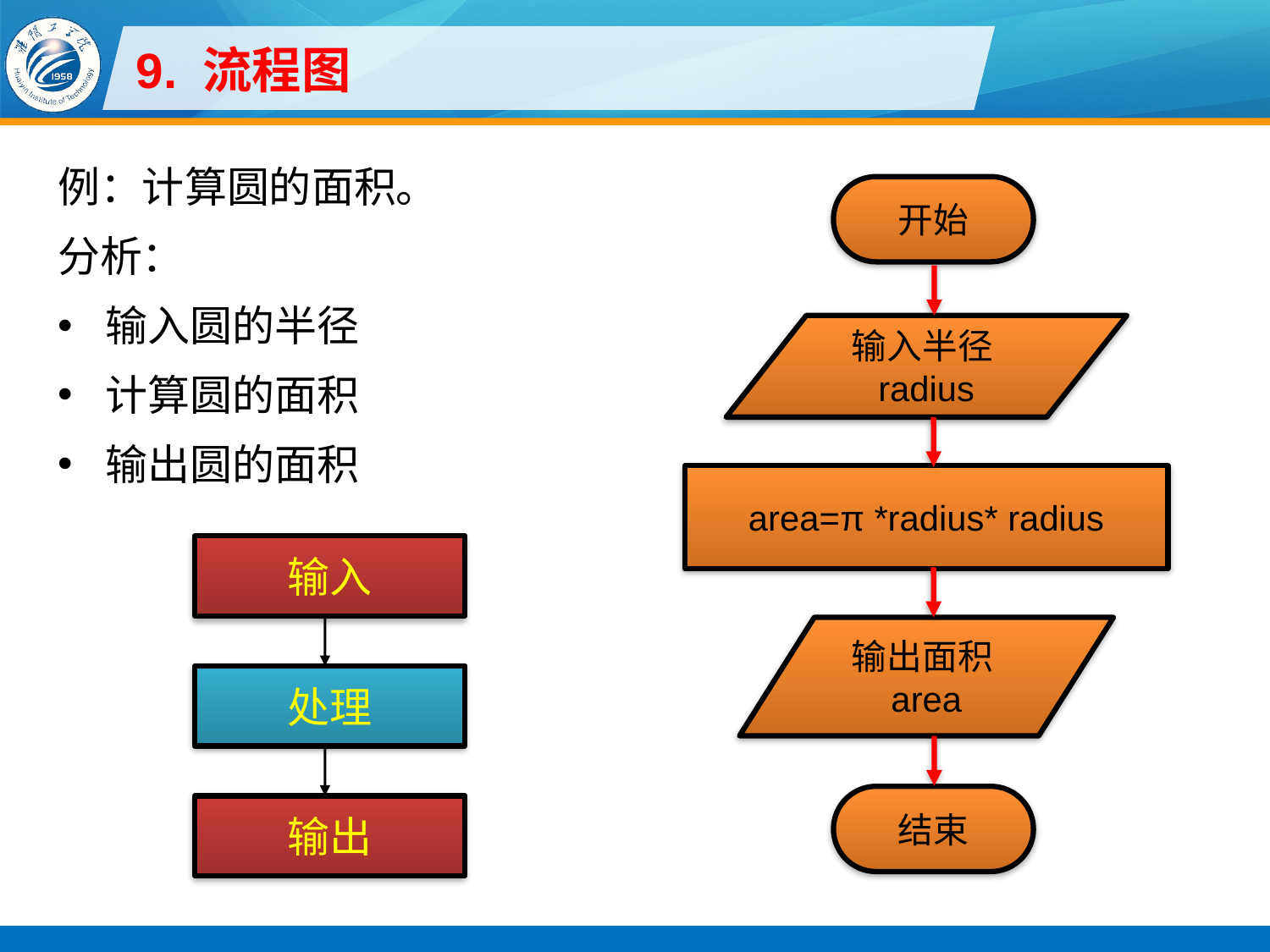

# 9. 流程图
例：计算圆的面积。
分析：
输入圆的半径
计算圆的面积
输出圆的面积
开始

输入半径radius

area=π *radius* radius

输出面积area

结束
输入

处理

输出